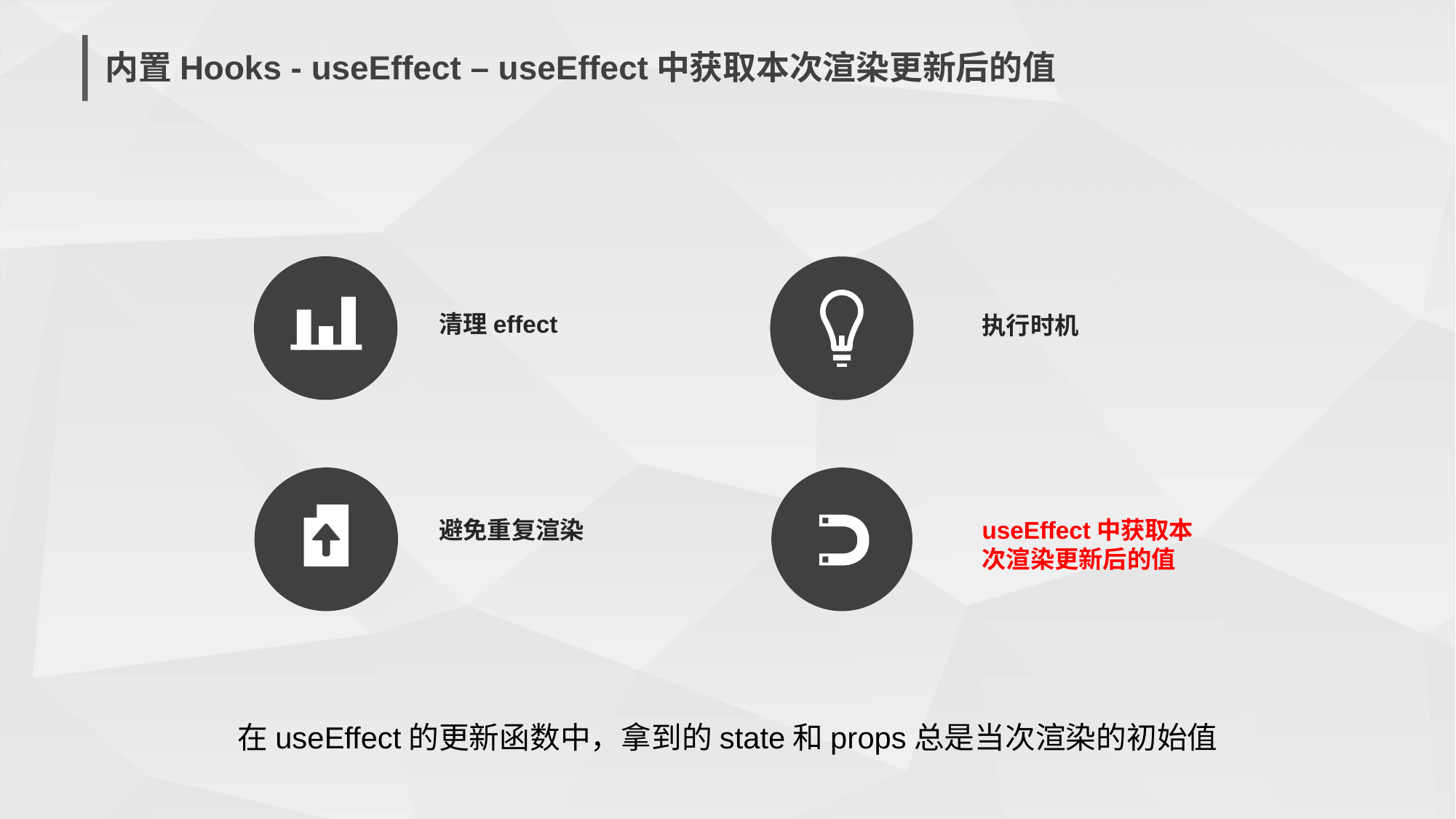

内置Hooks - useEffect – useEffect中获取本次渲染更新后的值

清理effect
执行时机

避免重复渲染
useEffect中获取本次渲染更新后的值
在useEffect的更新函数中，拿到的state和props总是当次渲染的初始值